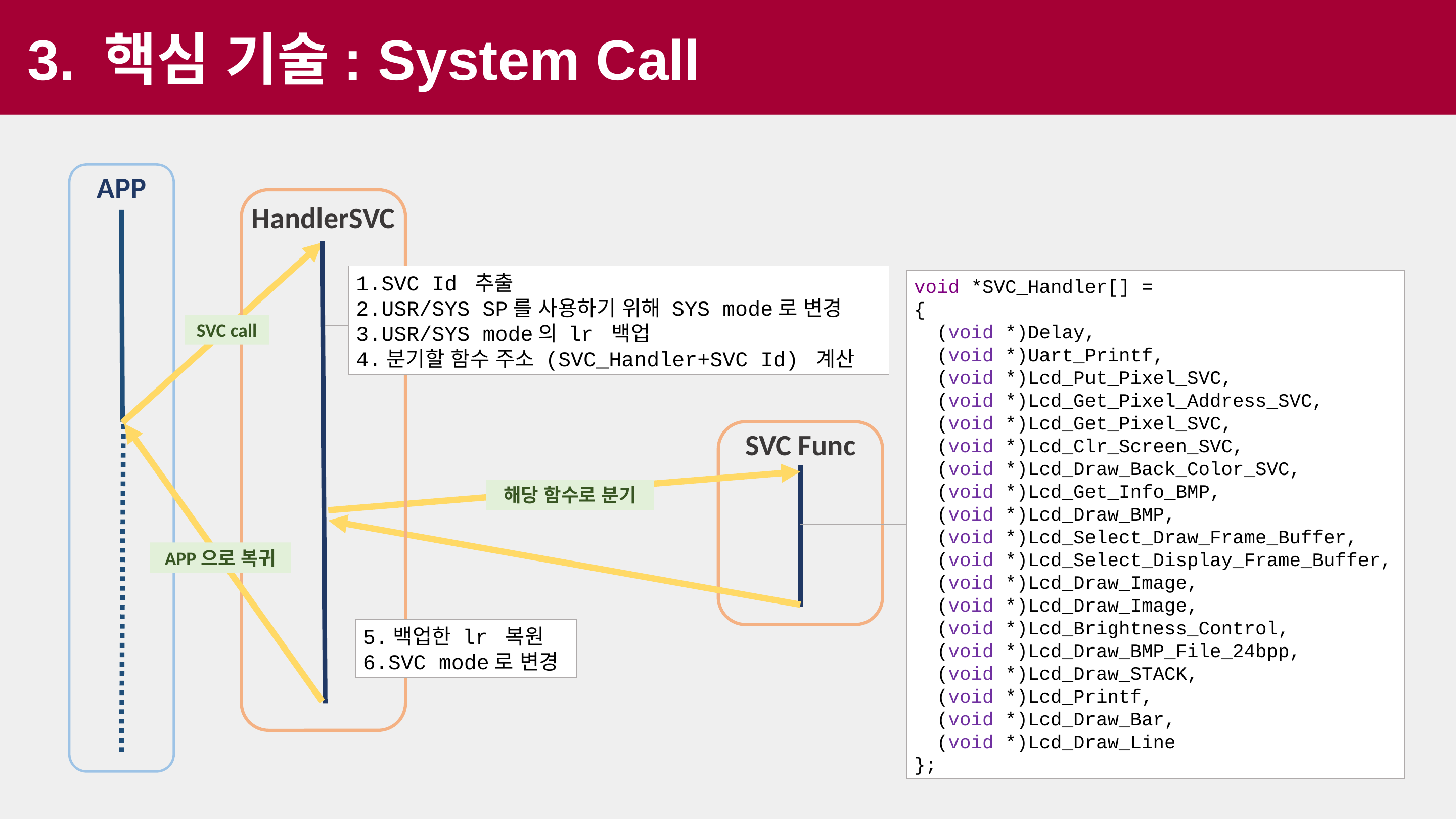

3. 핵심 기술: System Call
APP

HandlerSVC
1.SVC Id 추출
2.USR/SYS SP를 사용하기 위해 SYS mode로 변경
3.USR/SYS mode의 lr 백업
4.분기할 함수 주소 (SVC_Handler+SVC Id) 계산
void *SVC_Handler[] =
{
  (void *)Delay,
  (void *)Uart_Printf,
  (void *)Lcd_Put_Pixel_SVC,
  (void *)Lcd_Get_Pixel_Address_SVC,
  (void *)Lcd_Get_Pixel_SVC,
  (void *)Lcd_Clr_Screen_SVC,
  (void *)Lcd_Draw_Back_Color_SVC,
  (void *)Lcd_Get_Info_BMP,
  (void *)Lcd_Draw_BMP,
  (void *)Lcd_Select_Draw_Frame_Buffer,
  (void *)Lcd_Select_Display_Frame_Buffer,
  (void *)Lcd_Draw_Image,
  (void *)Lcd_Draw_Image,
  (void *)Lcd_Brightness_Control,
  (void *)Lcd_Draw_BMP_File_24bpp,
  (void *)Lcd_Draw_STACK,
  (void *)Lcd_Printf,
  (void *)Lcd_Draw_Bar,
  (void *)Lcd_Draw_Line
};
SVC call

SVC Func
해당 함수로 분기
APP으로 복귀
5.백업한 lr 복원
6.SVC mode로 변경